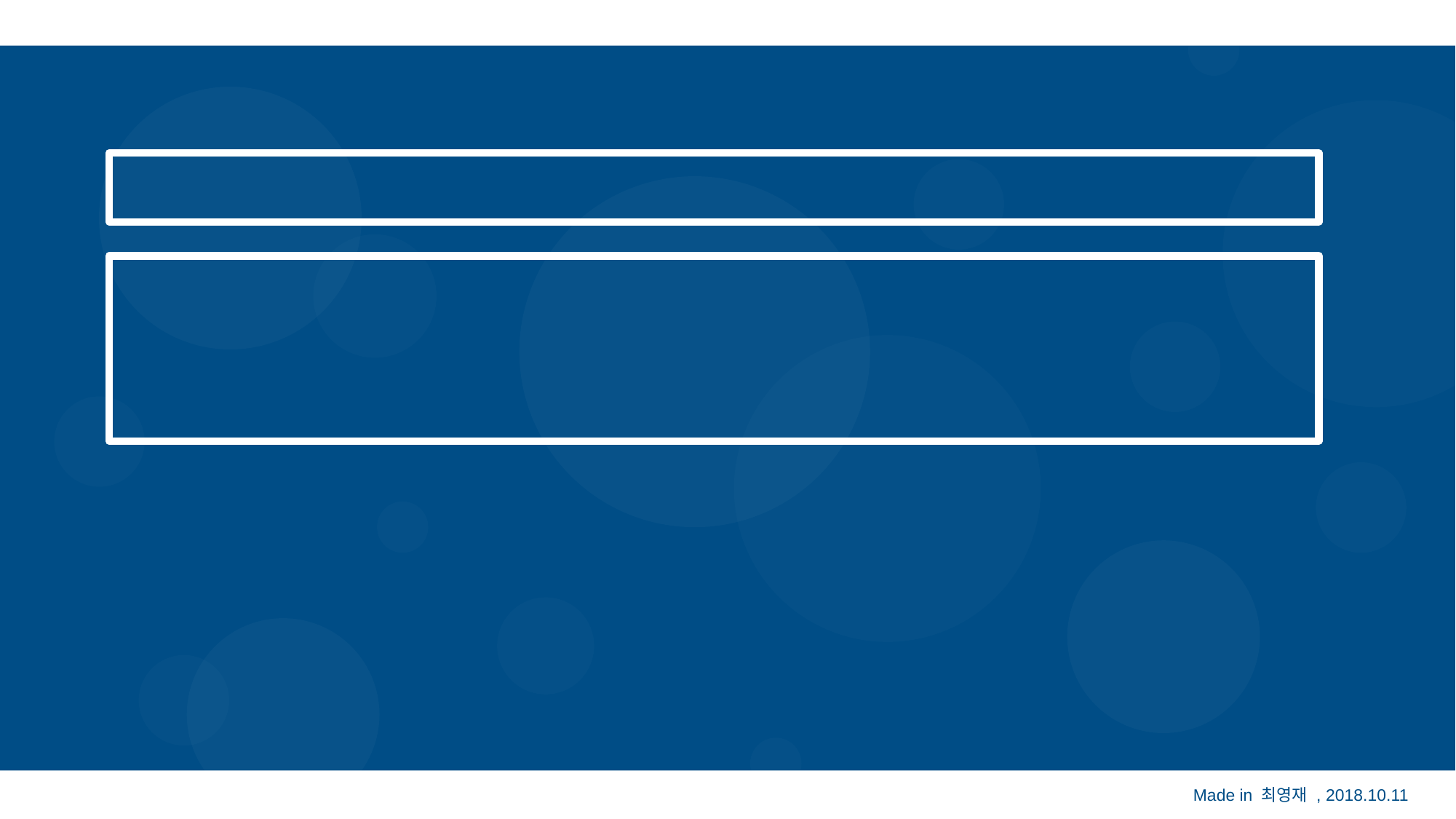

.
01. Subject
왜 주관적인 알고리즘을 사용할 수밖에 없는지?
실시간 검색어는 단순히 user가 검색한 word의 누적수가 많은 순으로 보여주는 것이 아니라,전과 비교해서 상승 비율 높은 것들을 비교해서 보여준다.
Made in 최영재 , 2018.10.11